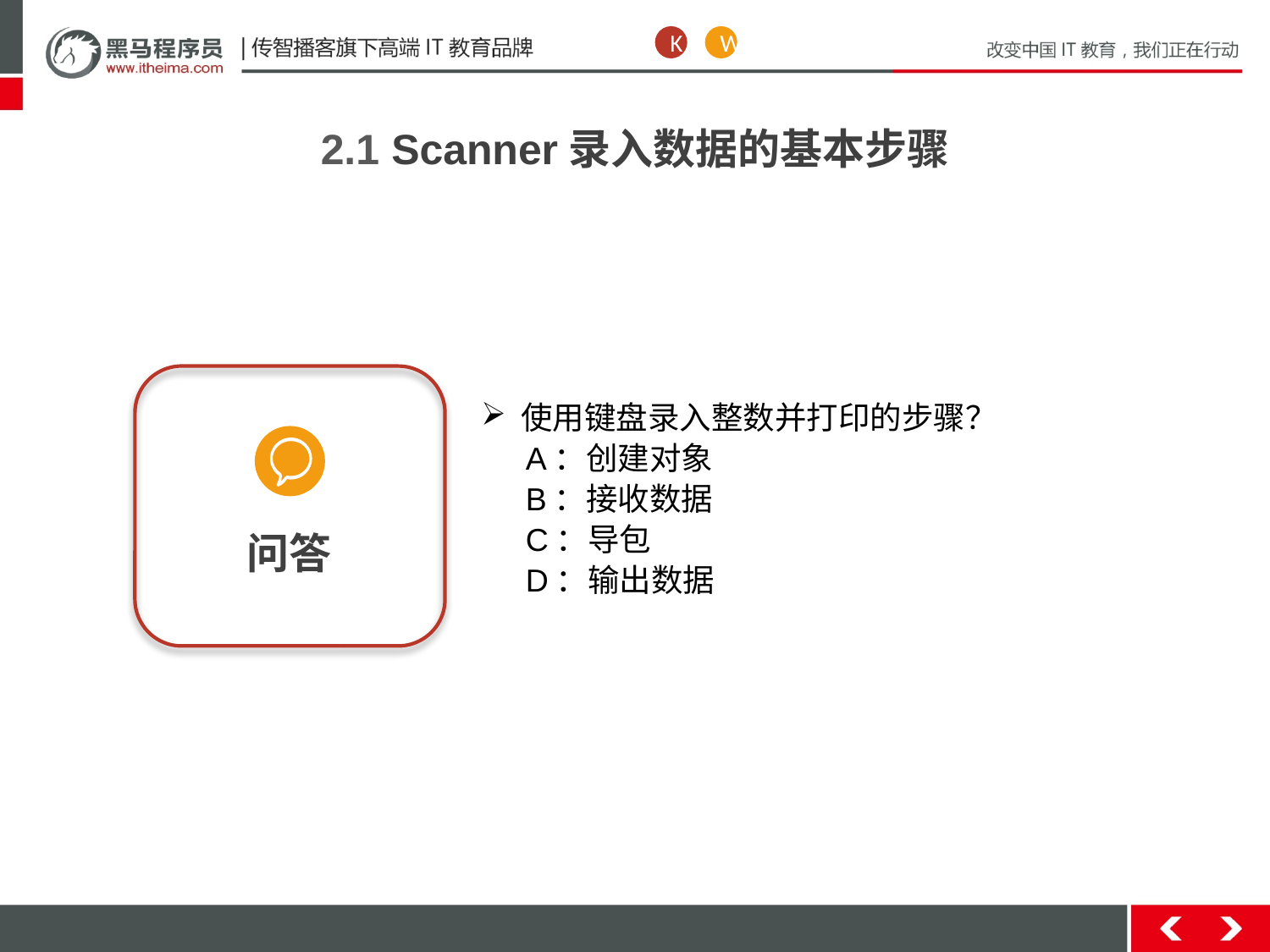

K
W
2.1 Scanner录入数据的基本步骤

问答
使用键盘录入整数并打印的步骤？
     A：创建对象
     B：接收数据
     C：导包
     D：输出数据